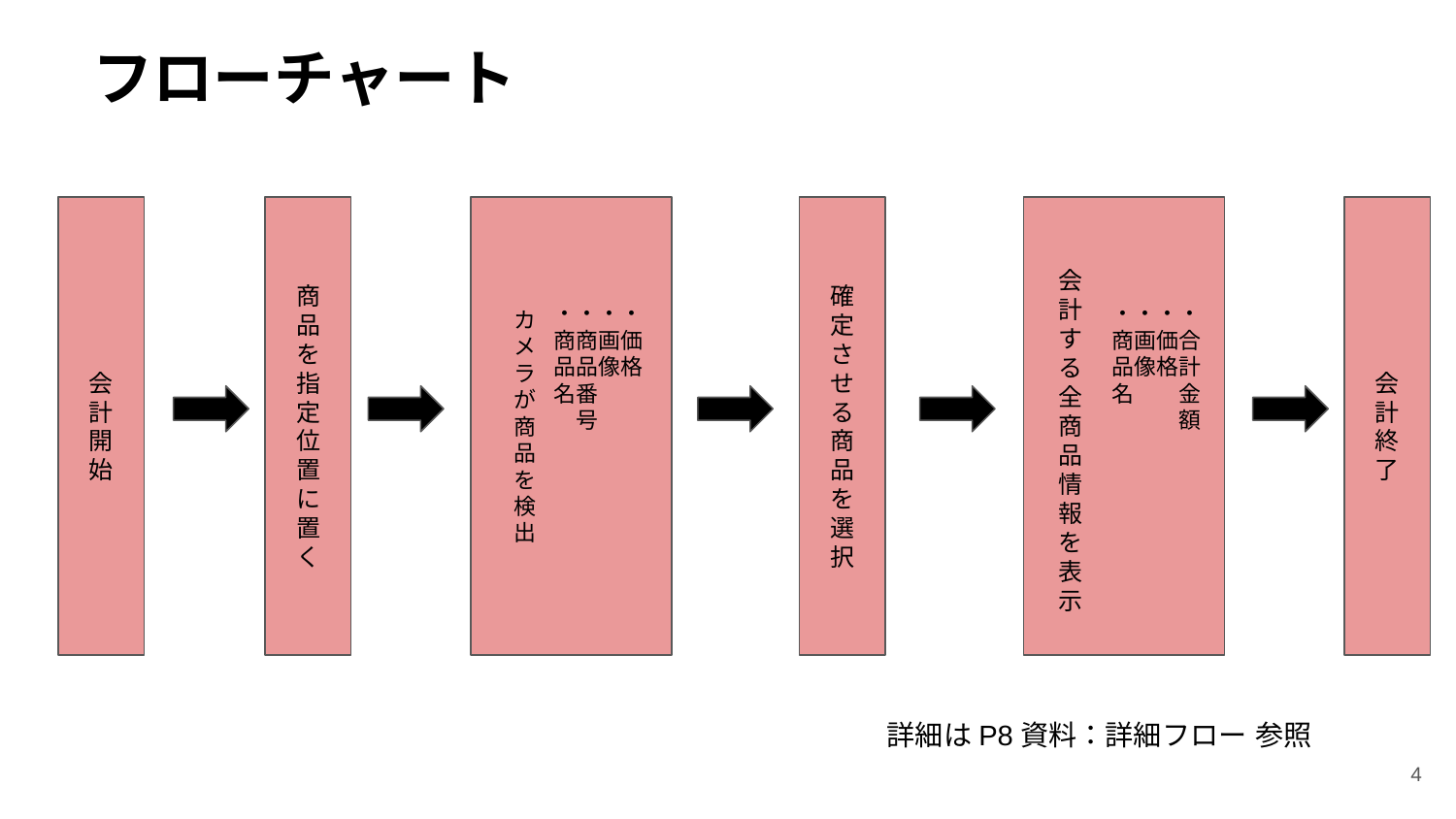

フローチャート

会
計
開
始
商
品
を
指
定
位
置
に
置
く

確
定
さ
せ
る
商
品
を
選
択

会
計
終
了
会
計
す
る
全
商
品
情
報
を
表
示
カ
メ
ラ
が
商
品
を
検
出

・・・・
商商画価品品像格
名番
　号

・・・・
商画価合
品像格計
名　　金
　　　額

詳細はP8資料：詳細フロー 参照
4